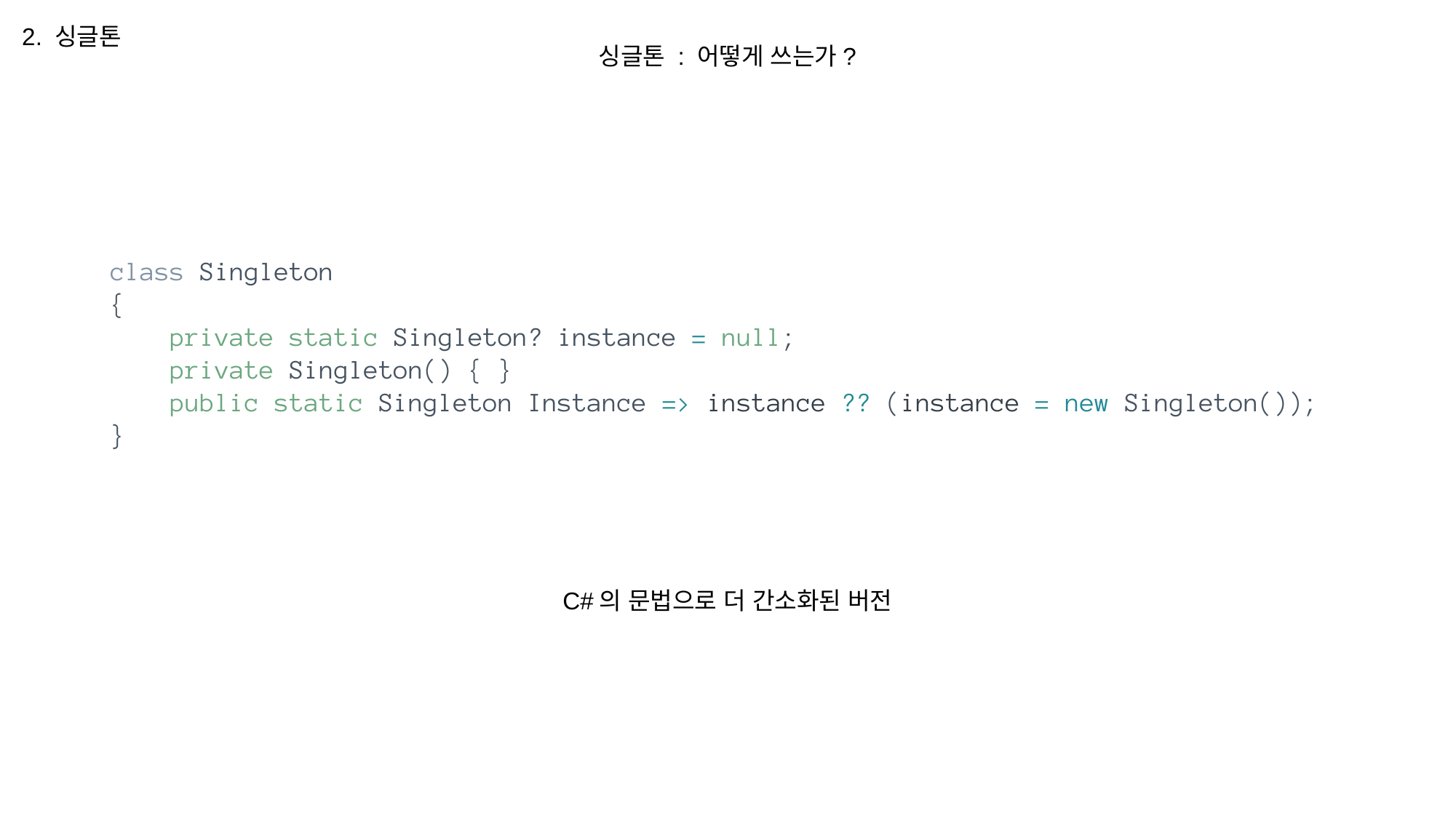

2. 싱글톤
싱글톤 : 어떻게 쓰는가?
class Singleton
{
    private static Singleton? instance = null;
    private Singleton() { }
    public static Singleton Instance => instance ?? (instance = new Singleton());
}
C#의 문법으로 더 간소화된 버전